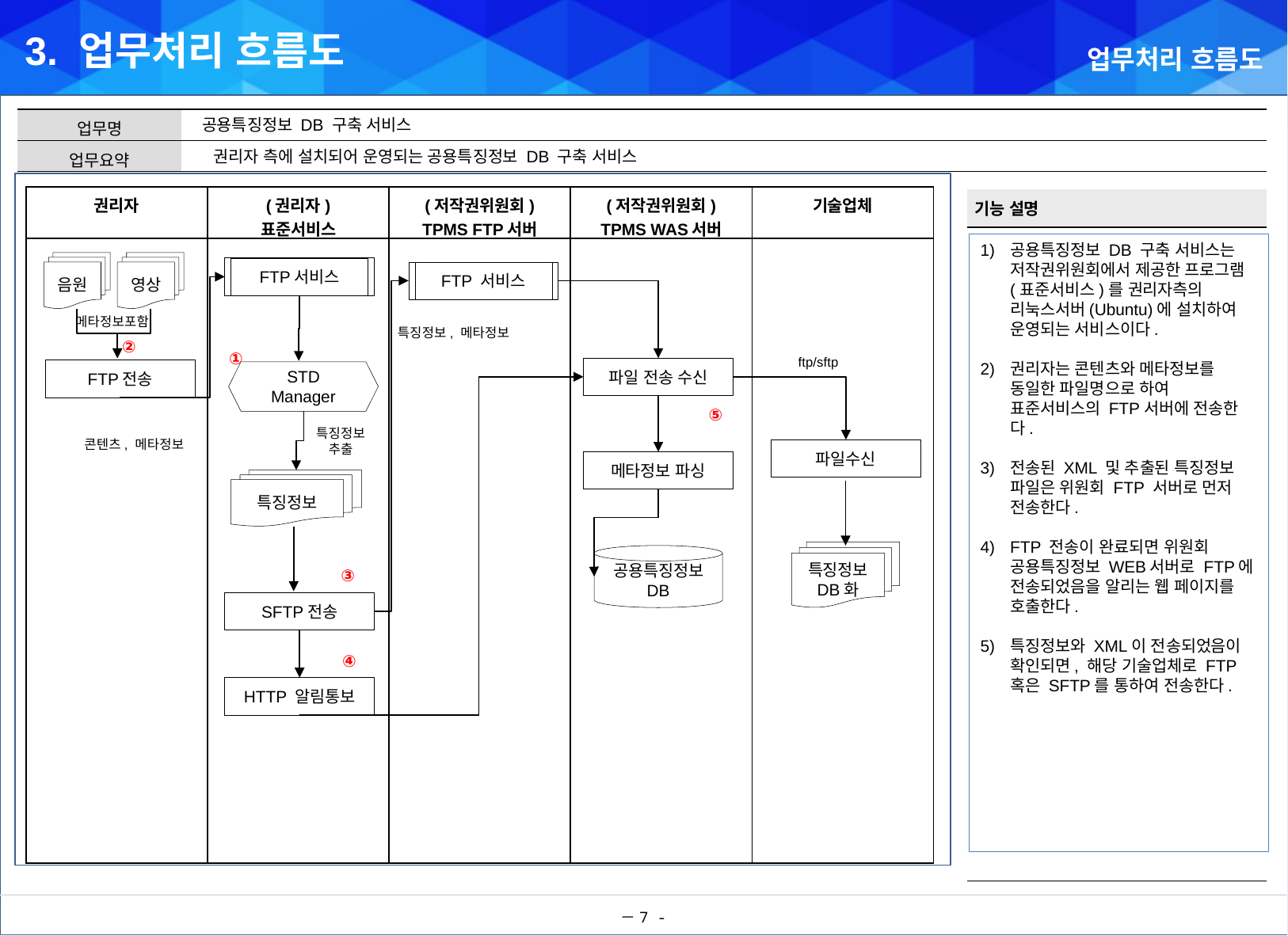

3. 업무처리 흐름도
업무처리 흐름도
공용특징정보 DB 구축 서비스
권리자 측에 설치되어 운영되는 공용특징정보 DB 구축 서비스
| 권리자 | (권리자) 표준서비스 | (저작권위원회) TPMS FTP서버 | (저작권위원회) TPMS WAS서버 | 기술업체 |
| --- | --- | --- | --- | --- |
|  |  |  |  |  |
공용특징정보 DB 구축 서비스는 저작권위원회에서 제공한 프로그램(표준서비스)를 권리자측의 리눅스서버(Ubuntu)에 설치하여 운영되는 서비스이다.

권리자는 콘텐츠와 메타정보를 동일한 파일명으로 하여 표준서비스의 FTP서버에 전송한다.

전송된 XML 및 추출된 특징정보 파일은 위원회 FTP 서버로 먼저 전송한다.

FTP 전송이 완료되면 위원회 공용특징정보 WEB서버로 FTP에 전송되었음을 알리는 웹 페이지를 호출한다.

특징정보와 XML이 전송되었음이 확인되면, 해당 기술업체로 FTP혹은 SFTP를 통하여 전송한다.

음원
영상
FTP서비스

FTP 서비스

메타정보포함
특징정보, 메타정보
②
①
ftp/sftp
파일 전송 수신
FTP전송
STD
Manager
⑤
특징정보
추출
콘텐츠, 메타정보
파일수신
메타정보 파싱
특징정보
특징정보
DB화
공용특징정보
DB
③
SFTP전송
④
HTTP 알림통보